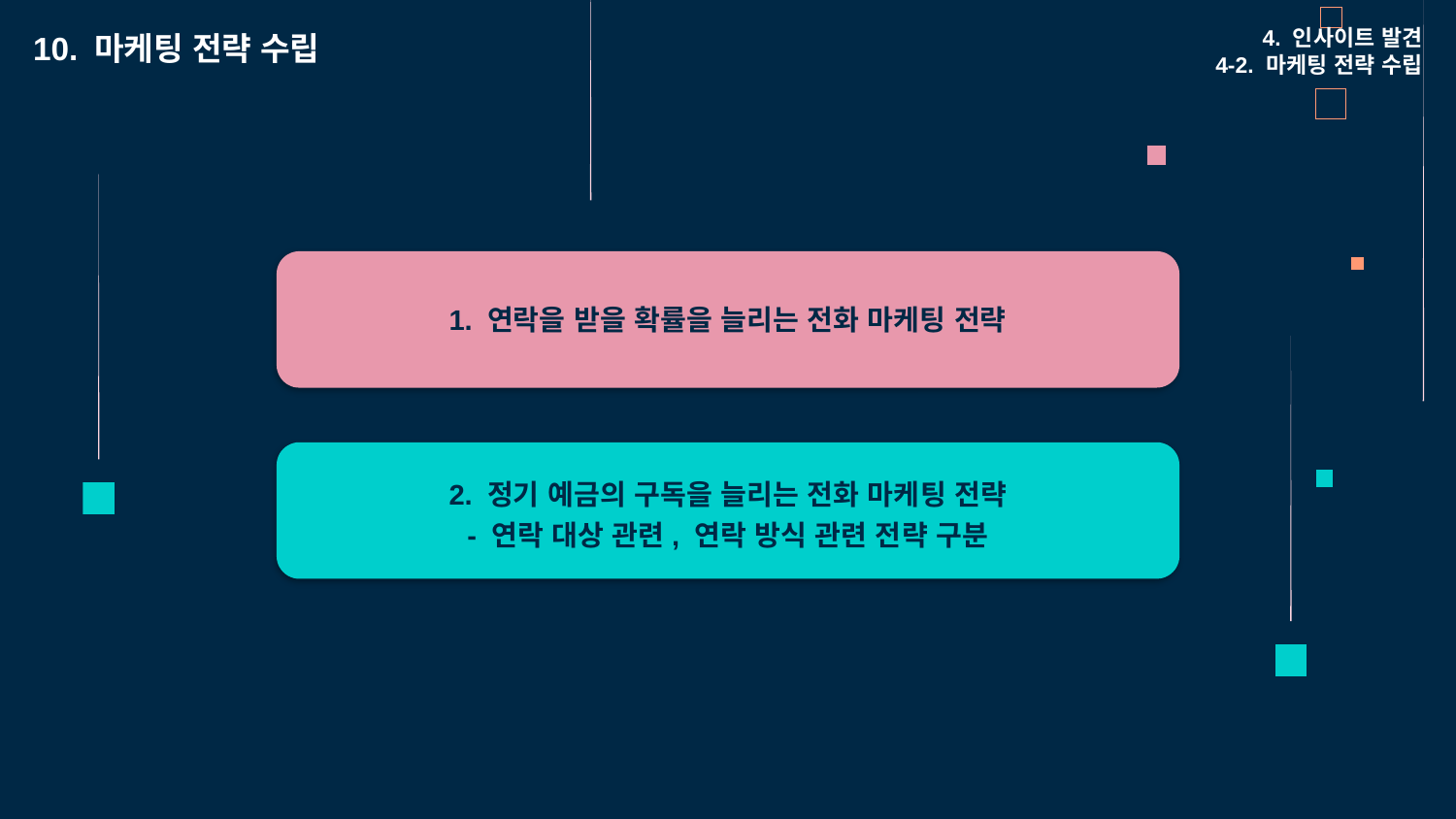

4. 인사이트 발견
4-2. 마케팅 전략 수립
10. 마케팅 전략 수립

1. 연락을 받을 확률을 늘리는 전화 마케팅 전략
2. 정기 예금의 구독을 늘리는 전화 마케팅 전략
- 연락 대상 관련, 연락 방식 관련 전략 구분